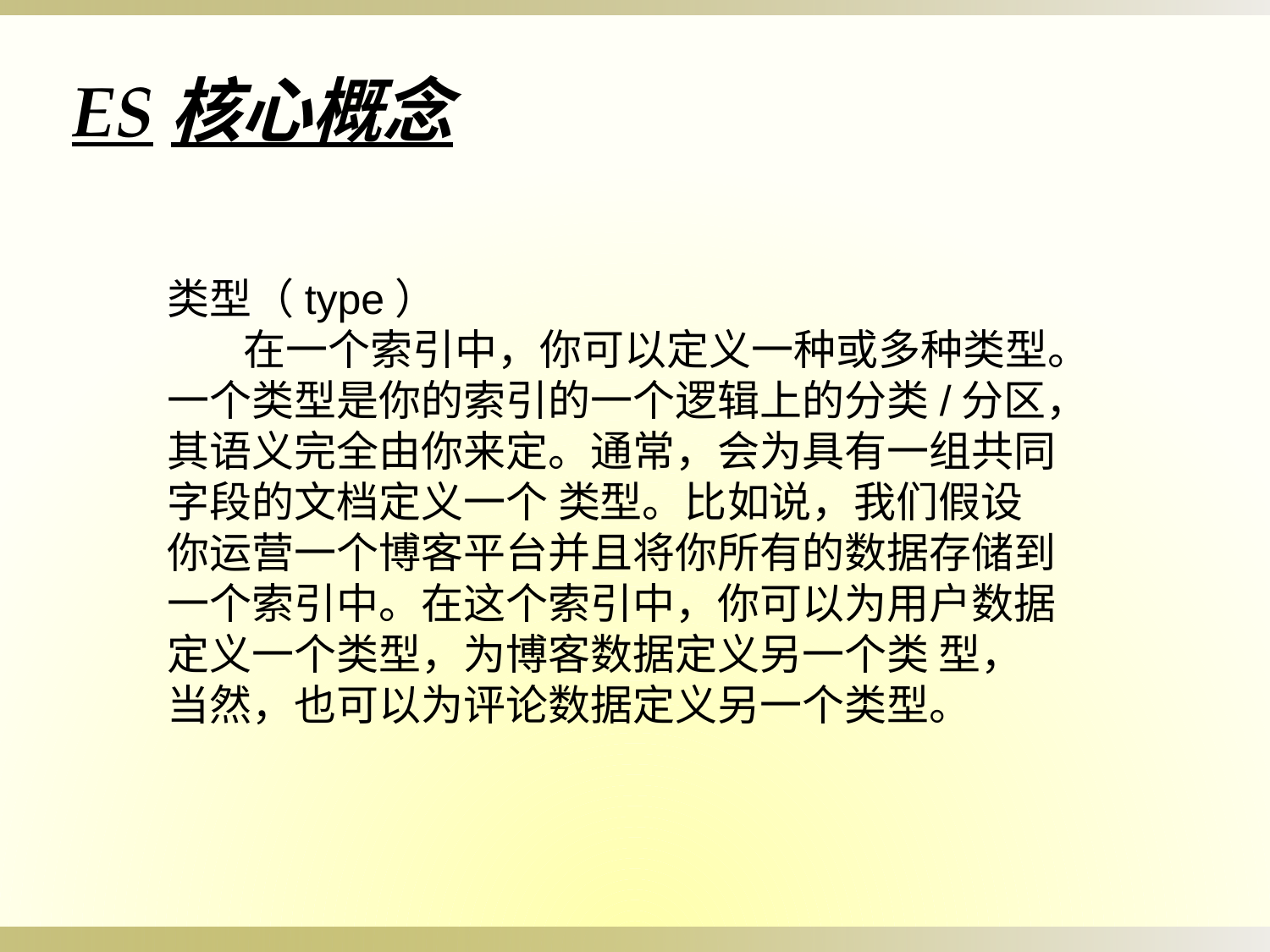

ES核心概念
类型（type）
        在一个索引中，你可以定义一种或多种类型。一个类型是你的索引的一个逻辑上的分类/分区，其语义完全由你来定。通常，会为具有一组共同字段的文档定义一个 类型。比如说，我们假设你运营一个博客平台并且将你所有的数据存储到一个索引中。在这个索引中，你可以为用户数据定义一个类型，为博客数据定义另一个类 型，当然，也可以为评论数据定义另一个类型。